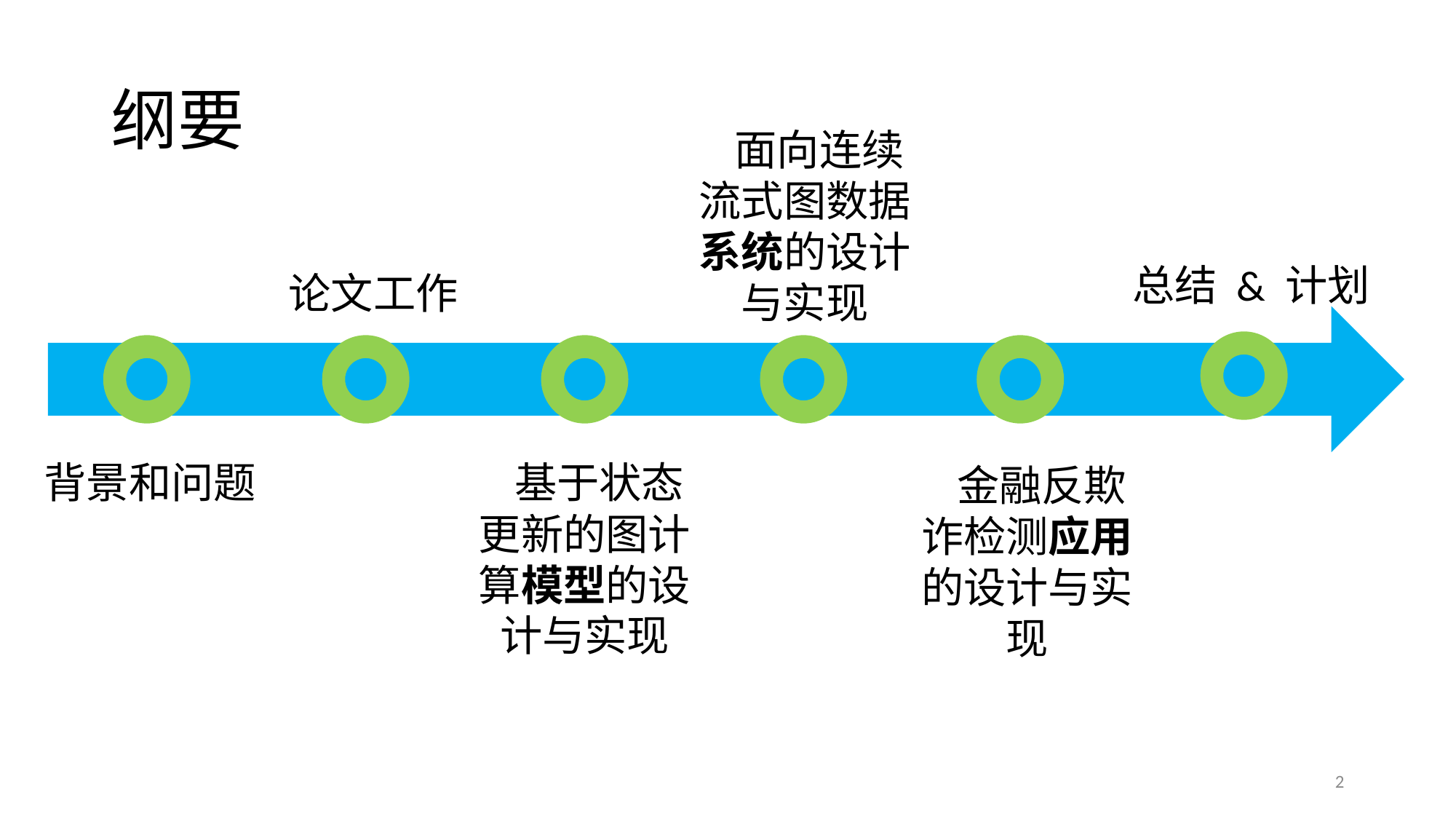

# 纲要
  面向连续流式图数据系统的设计与实现
总结 & 计划
论文工作

背景和问题
  基于状态更新的图计算模型的设计与实现
  金融反欺诈检测应用的设计与实现
2